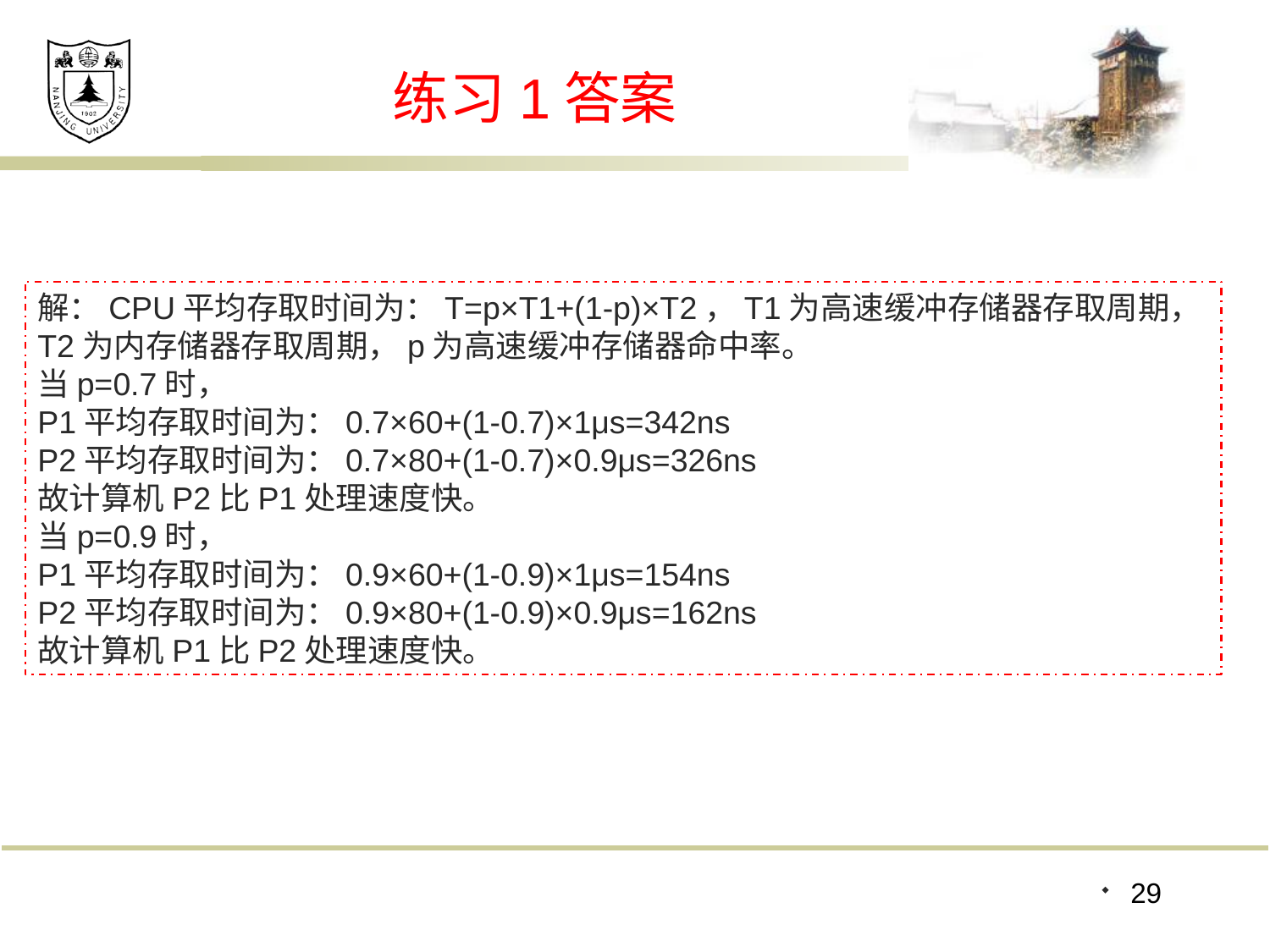

# 练习1答案
解：CPU平均存取时间为：T=p×T1+(1-p)×T2，T1为高速缓冲存储器存取周期，T2为内存储器存取周期，p为高速缓冲存储器命中率。
当p=0.7时，
P1平均存取时间为：0.7×60+(1-0.7)×1μs=342ns
P2平均存取时间为：0.7×80+(1-0.7)×0.9μs=326ns
故计算机P2比P1处理速度快。
当p=0.9时，
P1平均存取时间为：0.9×60+(1-0.9)×1μs=154ns
P2平均存取时间为：0.9×80+(1-0.9)×0.9μs=162ns
故计算机P1比P2处理速度快。
29